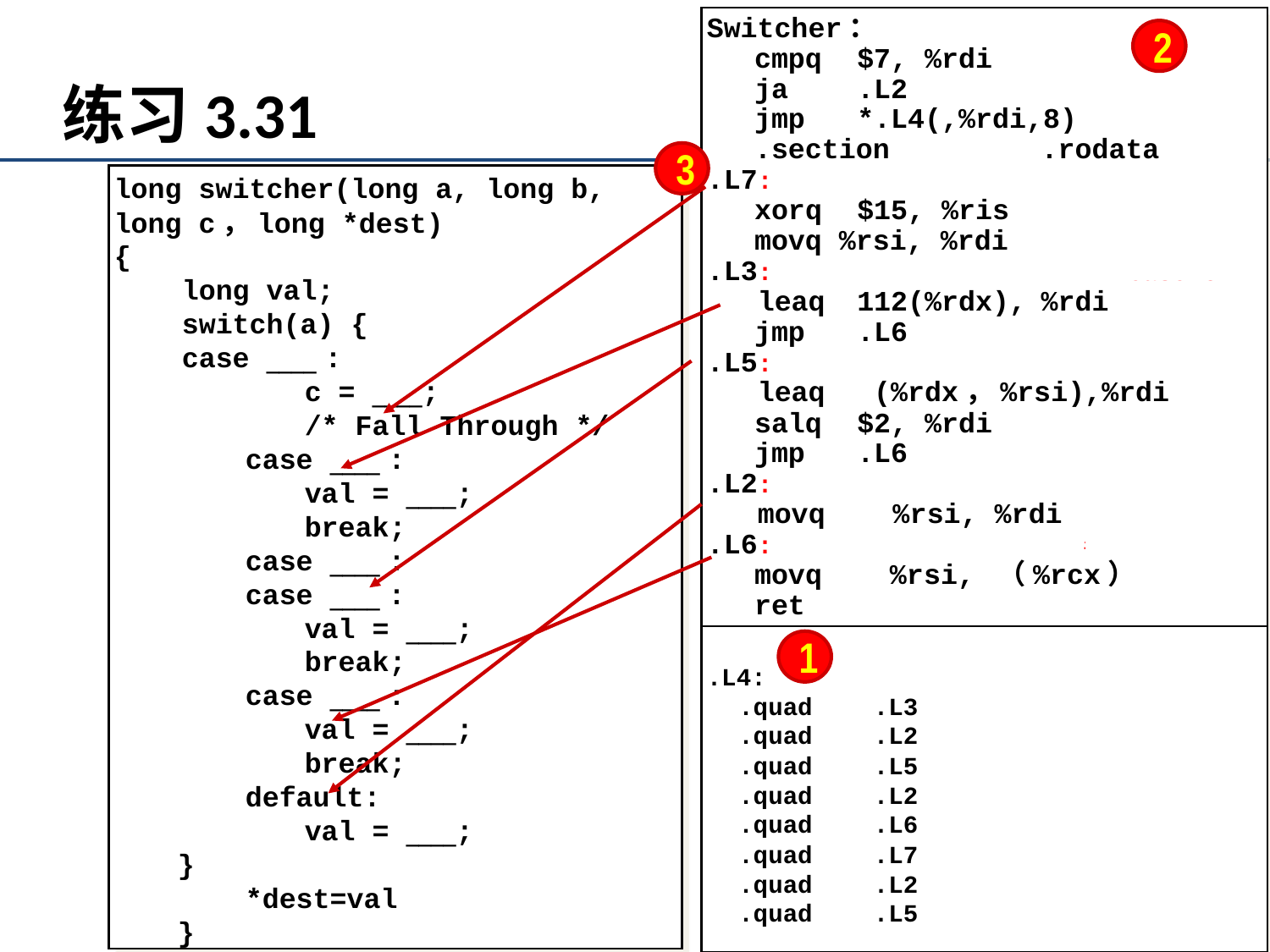

Switcher：
	cmpq	$7, %rdi
	ja	.L2
	jmp	*.L4(,%rdi,8)
	.section	.rodata
.L7:                     # Case 5
	xorq	$15, %ris
	movq %rsi, %rdi
.L3:                      # Case 0
   leaq	112(%rdx),	%rdi
	jmp	.L6
.L5:                     # Case 2/7
   leaq	 (%rdx，%rsi),%rdi
	salq	$2, %rdi
	jmp	.L6
.L2:                     # Case 1/6
   movq    %rsi, %rdi
.L6:                     # Case 4
	movq    %rsi, （%rcx）
	ret

2
# 练习3.31
3

long switcher(long a, long b, long c，long *dest)
{
    long val;
    switch(a) {
    case ____ :
	c = ____;
	/* Fall Through */
    case ____ :
	val = ____;
	break;
    case ____ :
    case ____ :
	val = ____;
	break;
    case ____ :
	val = ____;
	break;
    default:
	val = ____;
}
    *dest=val
}

.L4:
	.quad	.L3	# x = 0
	.quad	.L2	# x = 1
	.quad	.L5	# x = 2
	.quad	.L2	# x = 3
	.quad	.L6	# x = 4
	.quad	.L7	# x = 5
	.quad	.L2	# x = 6
	.quad	.L5	# x = 7
1